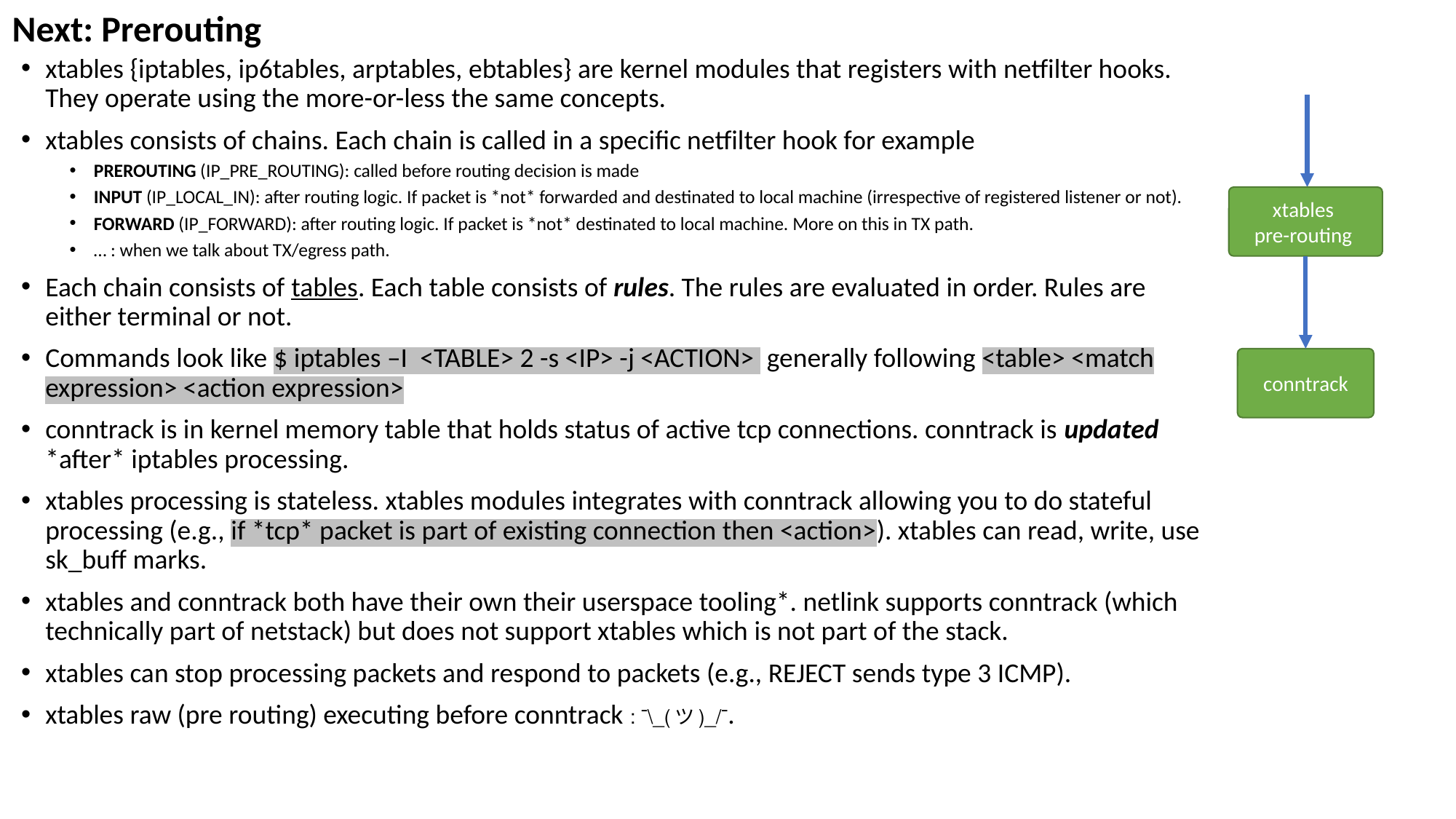

Next: Prerouting
xtables {iptables, ip6tables, arptables, ebtables} are kernel modules that registers with netfilter hooks. They operate using the more-or-less the same concepts.
xtables consists of chains. Each chain is called in a specific netfilter hook for example
PREROUTING (IP_PRE_ROUTING): called before routing decision is made
INPUT (IP_LOCAL_IN): after routing logic. If packet is *not* forwarded and destinated to local machine (irrespective of registered listener or not).
FORWARD (IP_FORWARD): after routing logic. If packet is *not* destinated to local machine. More on this in TX path.
… : when we talk about TX/egress path.
Each chain consists of tables. Each table consists of rules. The rules are evaluated in order. Rules are either terminal or not.
Commands look like $ iptables –I  <TABLE> 2 -s <IP> -j <ACTION>  generally following <table> <match expression> <action expression>
conntrack is in kernel memory table that holds status of active tcp connections. conntrack is updated *after* iptables processing.
xtables processing is stateless. xtables modules integrates with conntrack allowing you to do stateful processing (e.g., if *tcp* packet is part of existing connection then <action>). xtables can read, write, use sk_buff marks.
xtables and conntrack both have their own their userspace tooling*. netlink supports conntrack (which technically part of netstack) but does not support xtables which is not part of the stack.
xtables can stop processing packets and respond to packets (e.g., REJECT sends type 3 ICMP).
xtables raw (pre routing) executing before conntrack : ¯\_(ツ)_/¯.

xtables
pre-routing
conntrack